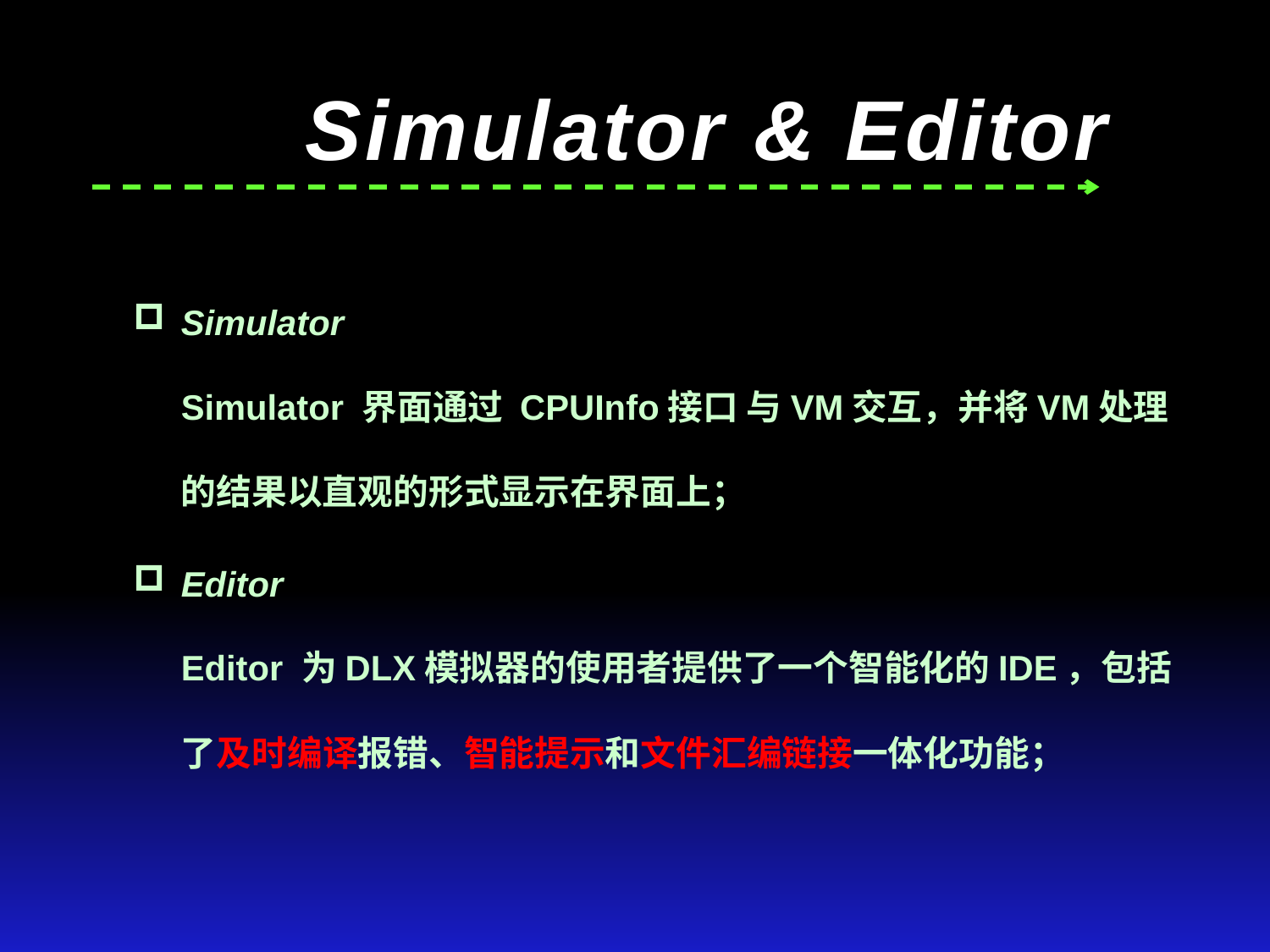

#
Simulator & Editor

Simulator
Simulator 界面通过 CPUInfo接口 与VM交互，并将VM处理的结果以直观的形式显示在界面上；
Editor
Editor 为DLX模拟器的使用者提供了一个智能化的IDE，包括了及时编译报错、智能提示和文件汇编链接一体化功能；